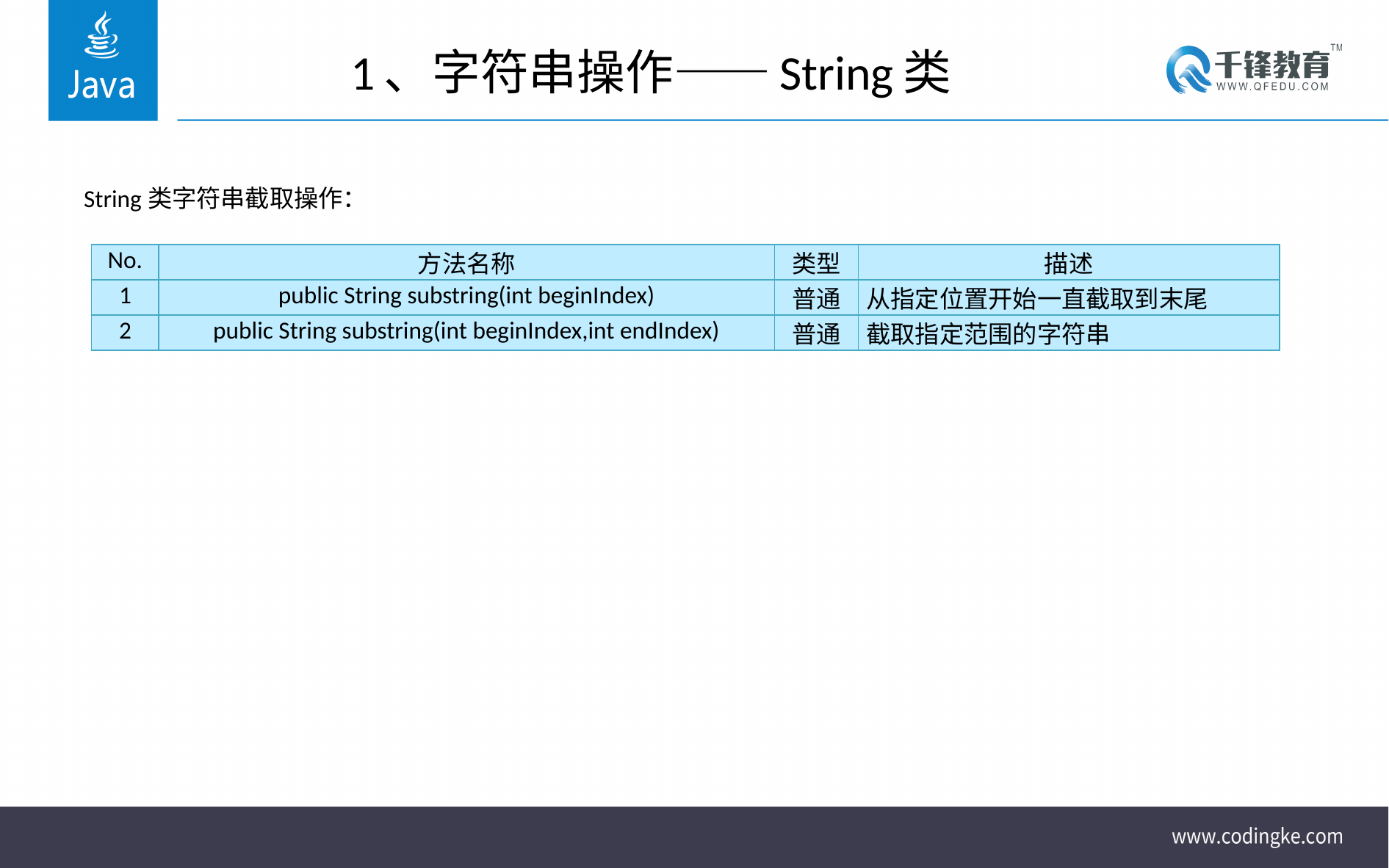

# 1、字符串操作——String类
String类字符串截取操作：

| No. | 方法名称 | 类型 | 描述 |
| --- | --- | --- | --- |
| 1 | public String substring(int beginIndex) | 普通 | 从指定位置开始一直截取到末尾 |
| 2 | public String substring(int beginIndex,int endIndex) | 普通 | 截取指定范围的字符串 |